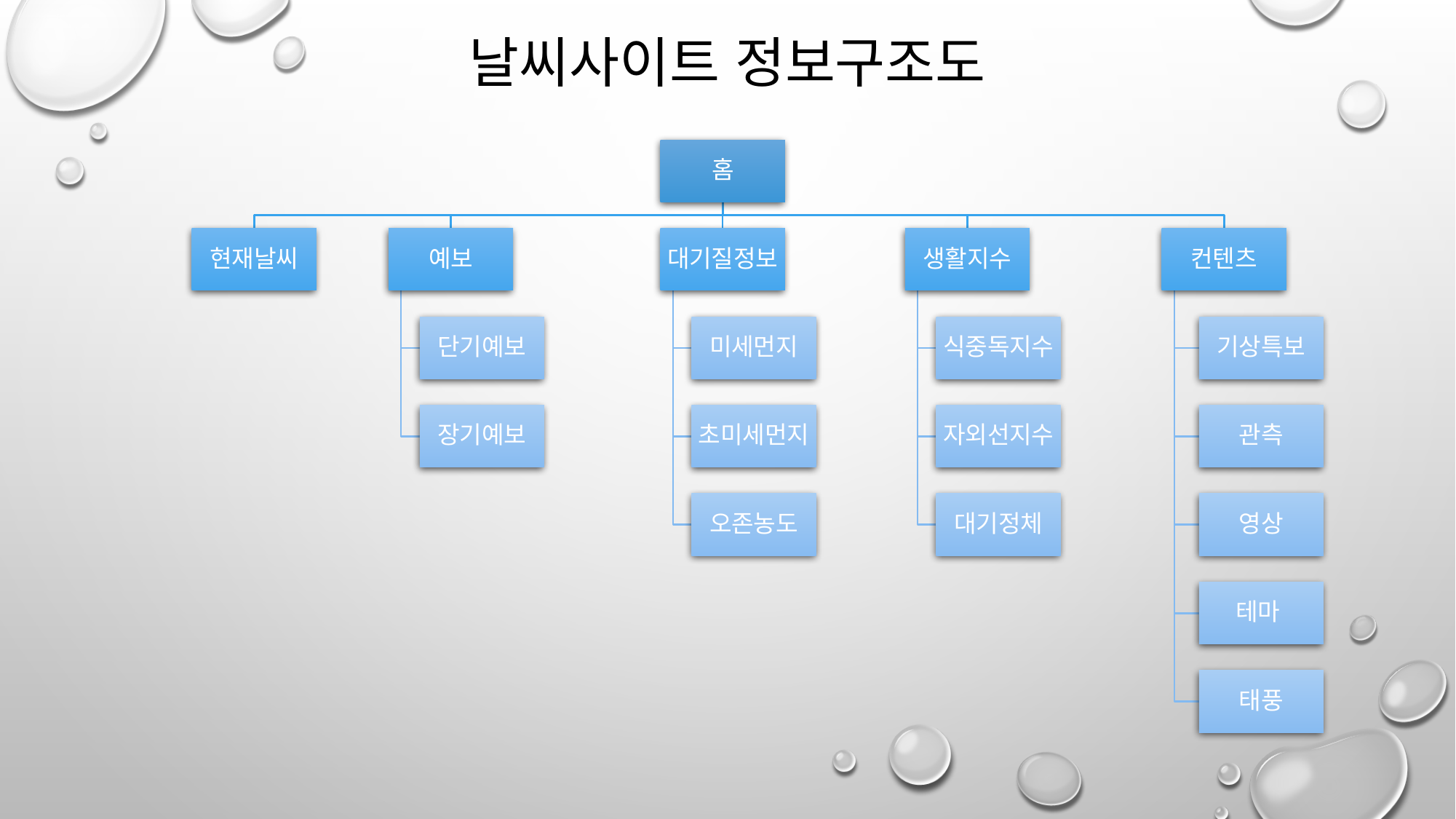

# 날씨사이트 정보구조도
홈
현재날씨
예보
단기예보
장기예보
대기질정보
미세먼지
초미세먼지
오존농도
생활지수
식중독지수
자외선지수
대기정체
컨텐츠
기상특보
관측
영상
테마
태풍